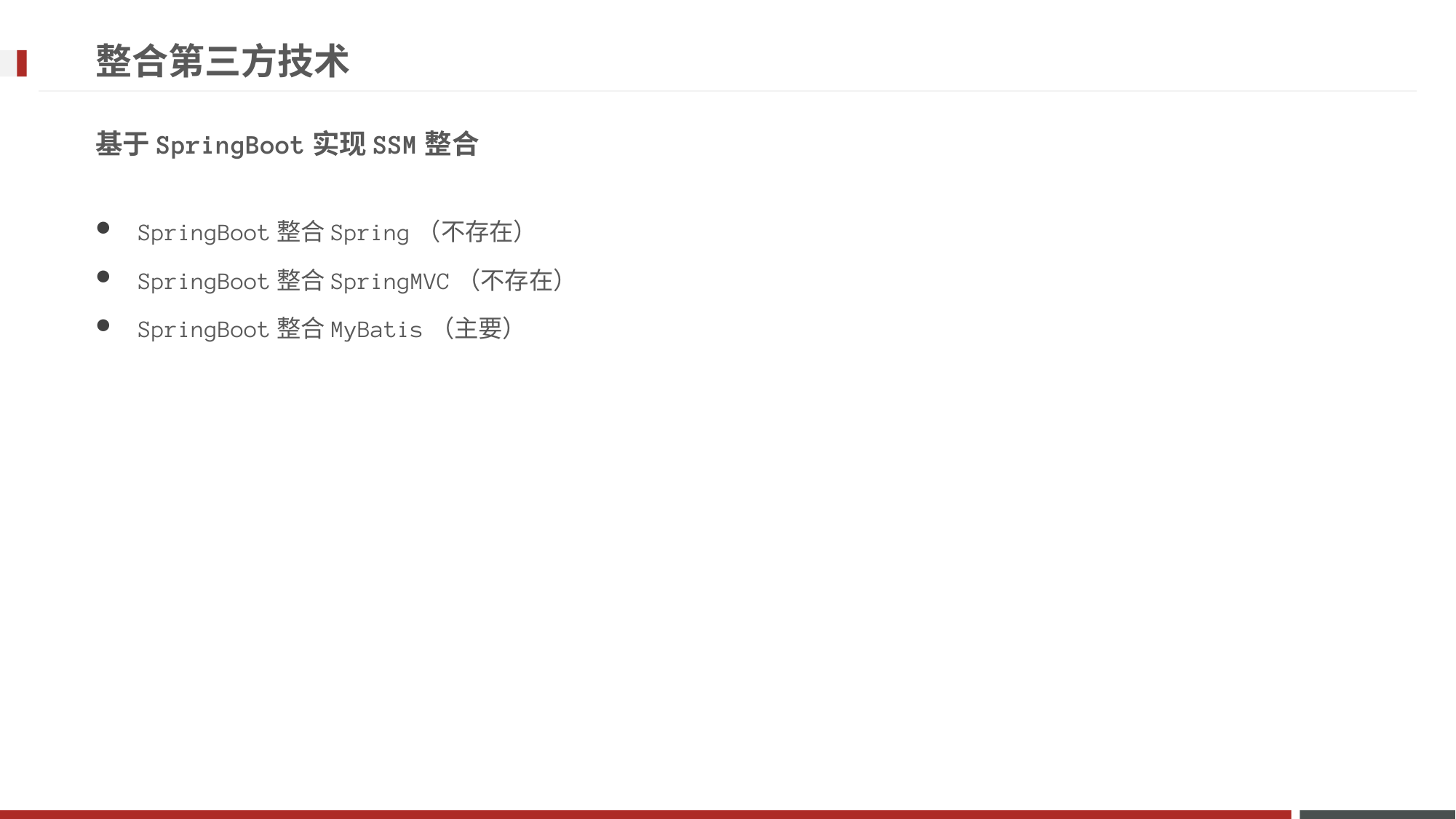

# 整合第三方技术
基于SpringBoot实现SSM整合
SpringBoot整合Spring
SpringBoot整合SpringMVC
SpringBoot整合MyBatis
SpringBoot整合Spring（不存在）
SpringBoot整合SpringMVC（不存在）
SpringBoot整合MyBatis（主要）